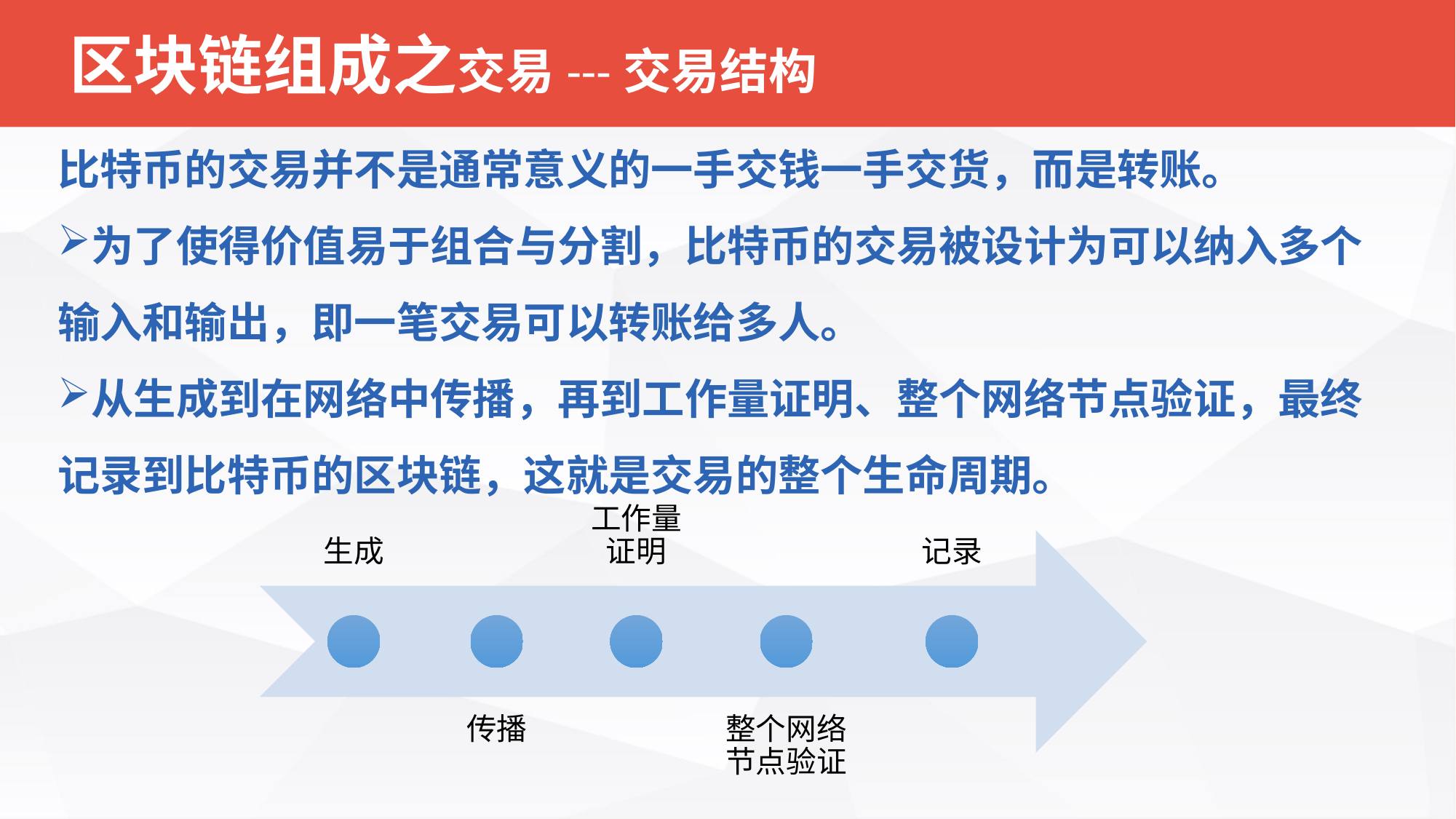

区块链组成之交易---交易结构

比特币的交易并不是通常意义的一手交钱一手交货，而是转账。
为了使得价值易于组合与分割，比特币的交易被设计为可以纳入多个输入和输出，即一笔交易可以转账给多人。
从生成到在网络中传播，再到工作量证明、整个网络节点验证，最终记录到比特币的区块链，这就是交易的整个生命周期。

生成
传播
工作量证明
整个网络节点验证
记录